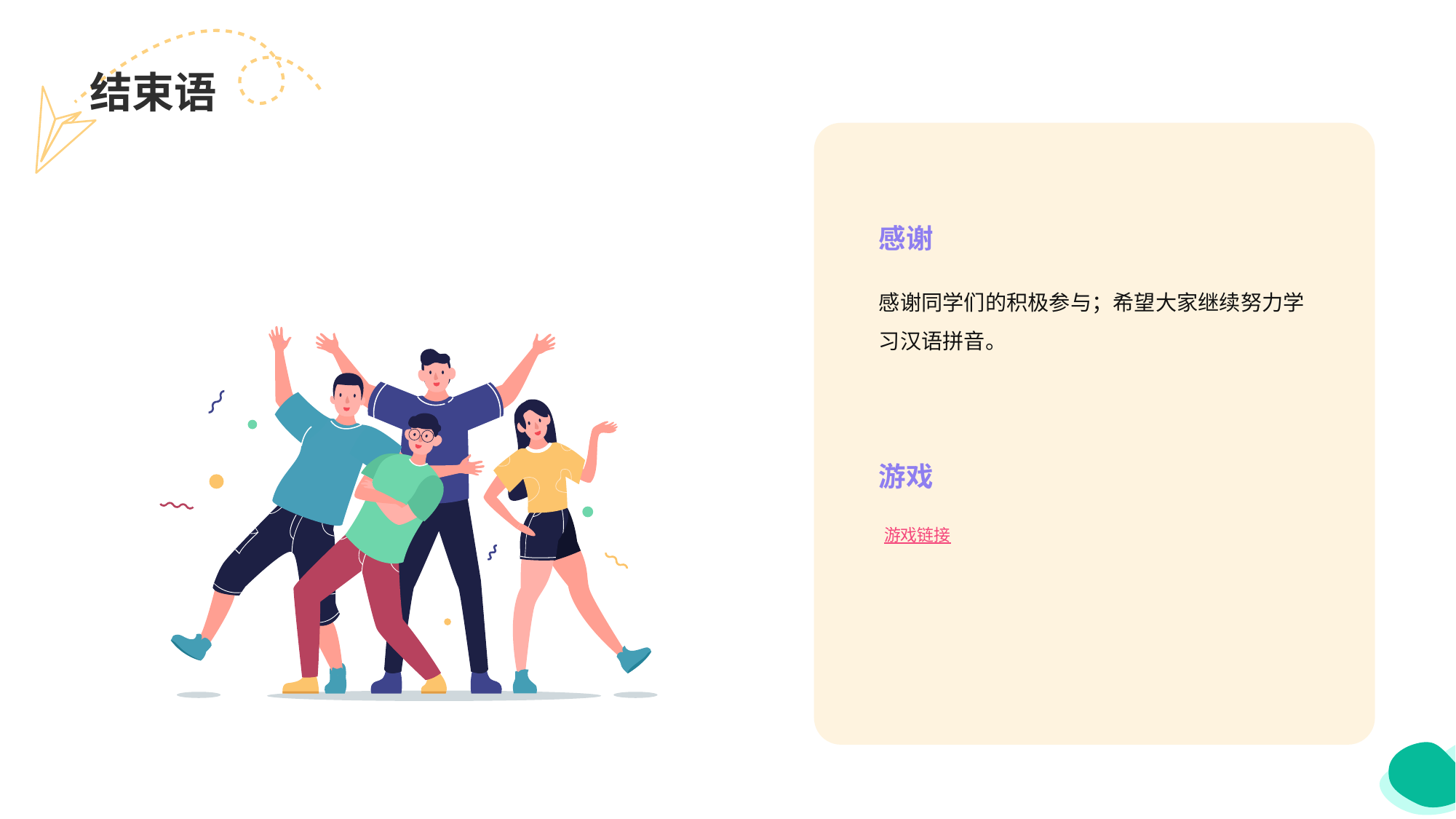

结束语

感谢
感谢同学们的积极参与；希望大家继续努力学习汉语拼音。

游戏
游戏链接